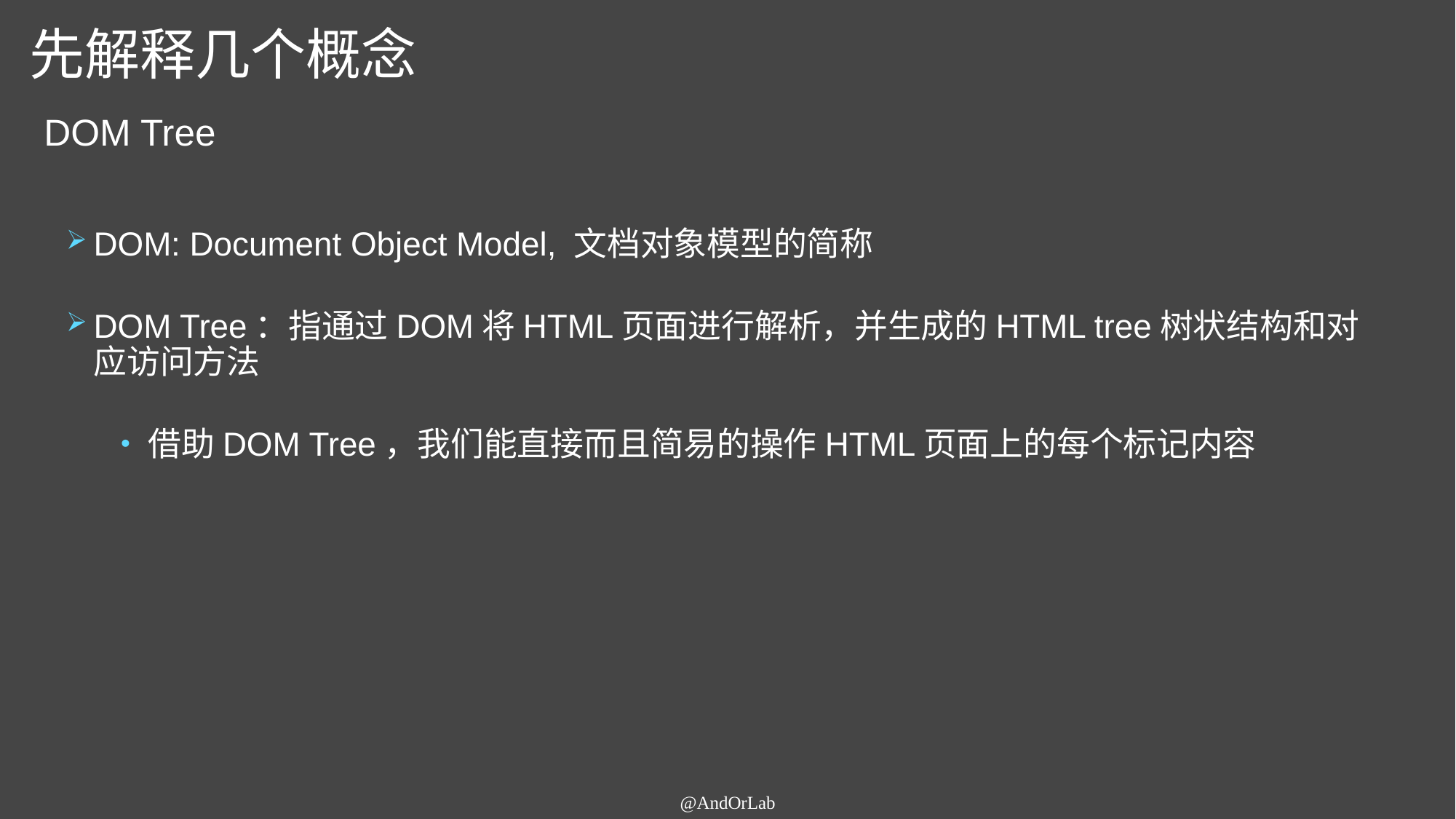

# 先解释几个概念
DOM Tree

DOM: Document Object Model, 文档对象模型的简称

DOM Tree：指通过DOM将HTML页面进行解析，并生成的HTML tree树状结构和对应访问方法

借助DOM Tree，我们能直接而且简易的操作HTML页面上的每个标记内容

@AndOrLab